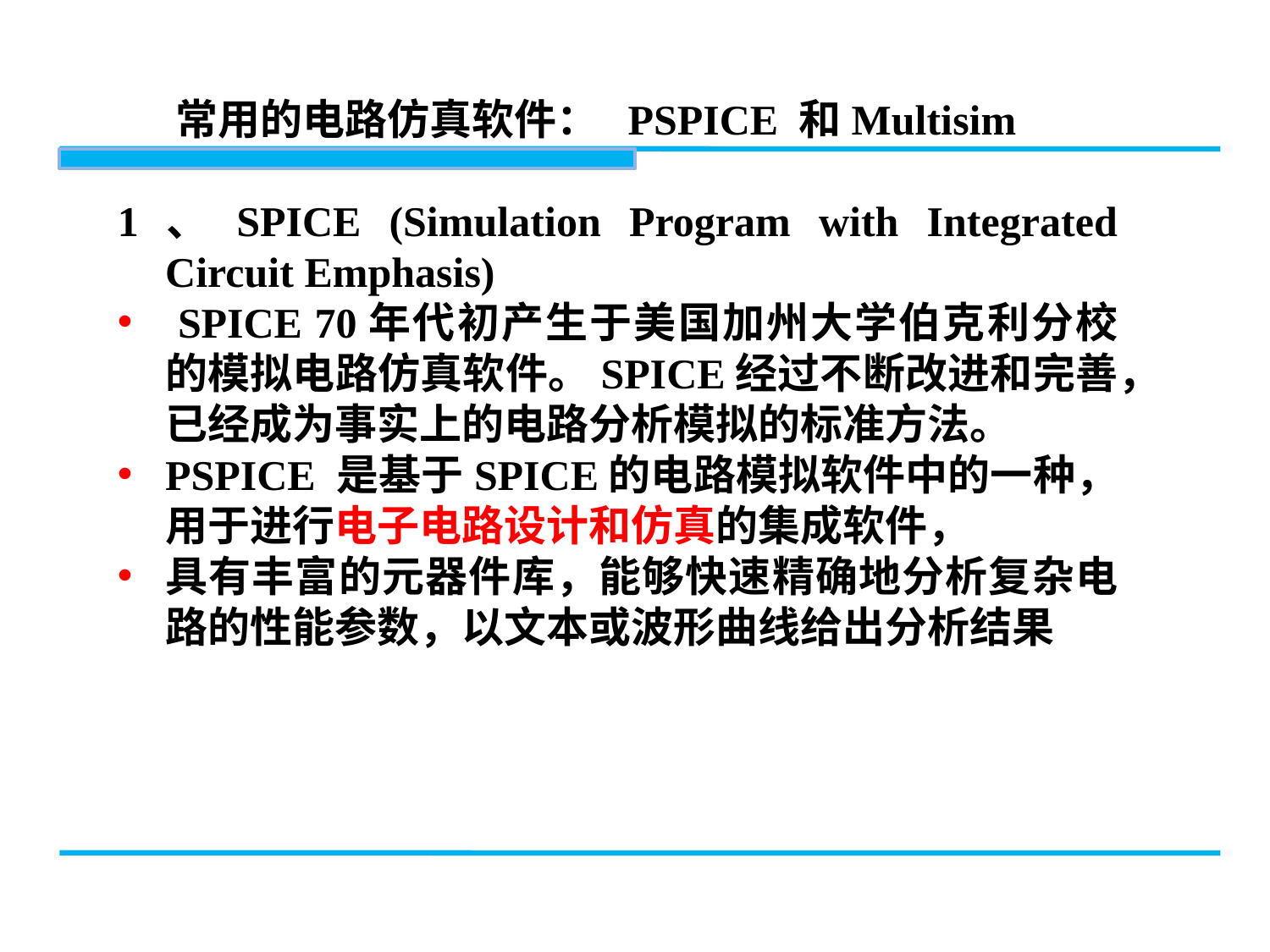

常用的电路仿真软件：  PSPICE 和Multisim

1、SPICE (Simulation Program with Integrated Circuit Emphasis)
 SPICE 70年代初产生于美国加州大学伯克利分校的模拟电路仿真软件。SPICE经过不断改进和完善，已经成为事实上的电路分析模拟的标准方法。
PSPICE 是基于SPICE的电路模拟软件中的一种，用于进行电子电路设计和仿真的集成软件，
具有丰富的元器件库，能够快速精确地分析复杂电路的性能参数，以文本或波形曲线给出分析结果